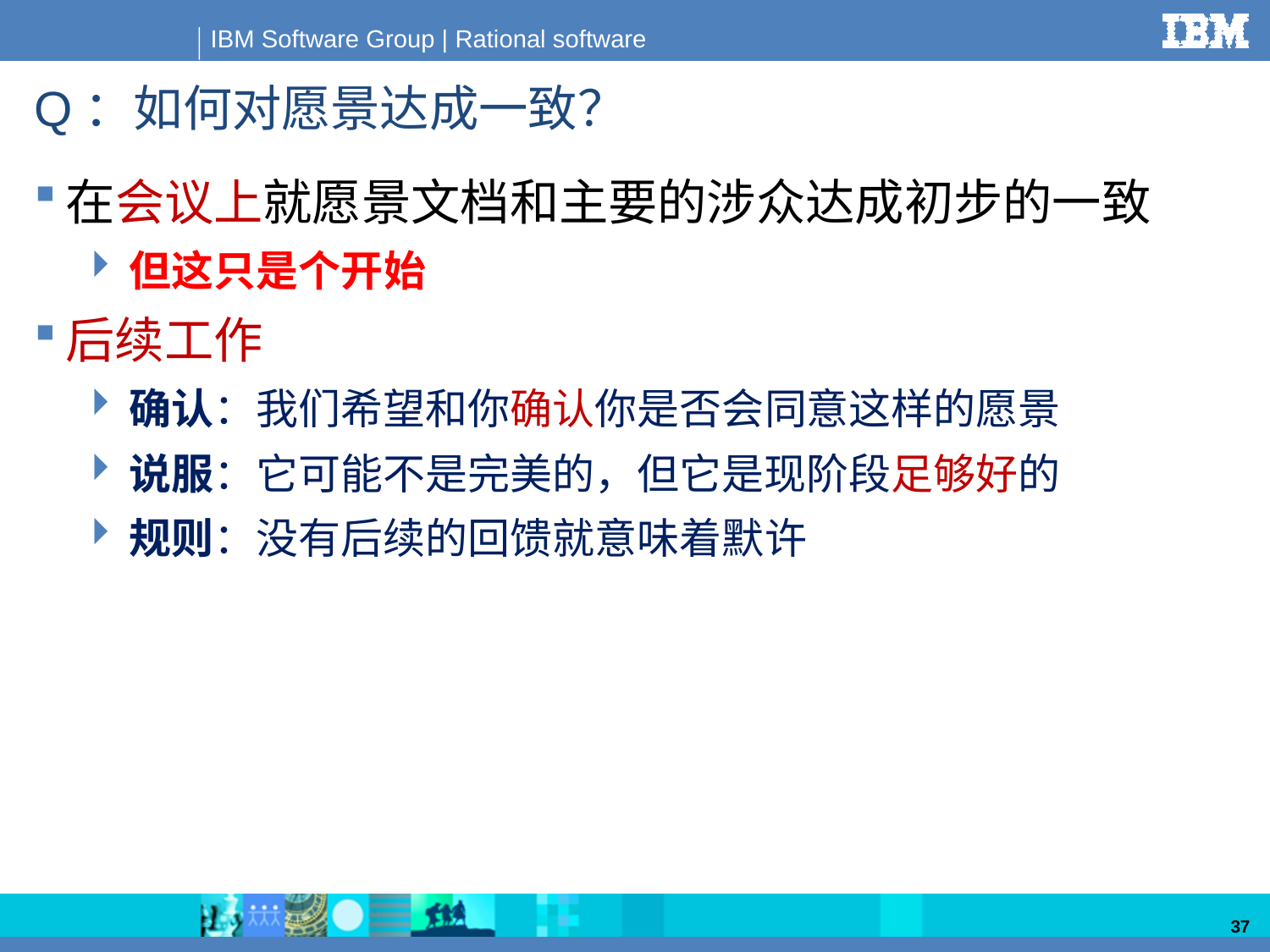

# Q：如何对愿景达成一致？
在会议上就愿景文档和主要的涉众达成初步的一致
但这只是个开始
后续工作
确认：我们希望和你确认你是否会同意这样的愿景
说服：它可能不是完美的，但它是现阶段足够好的
规则：没有后续的回馈就意味着默许
37